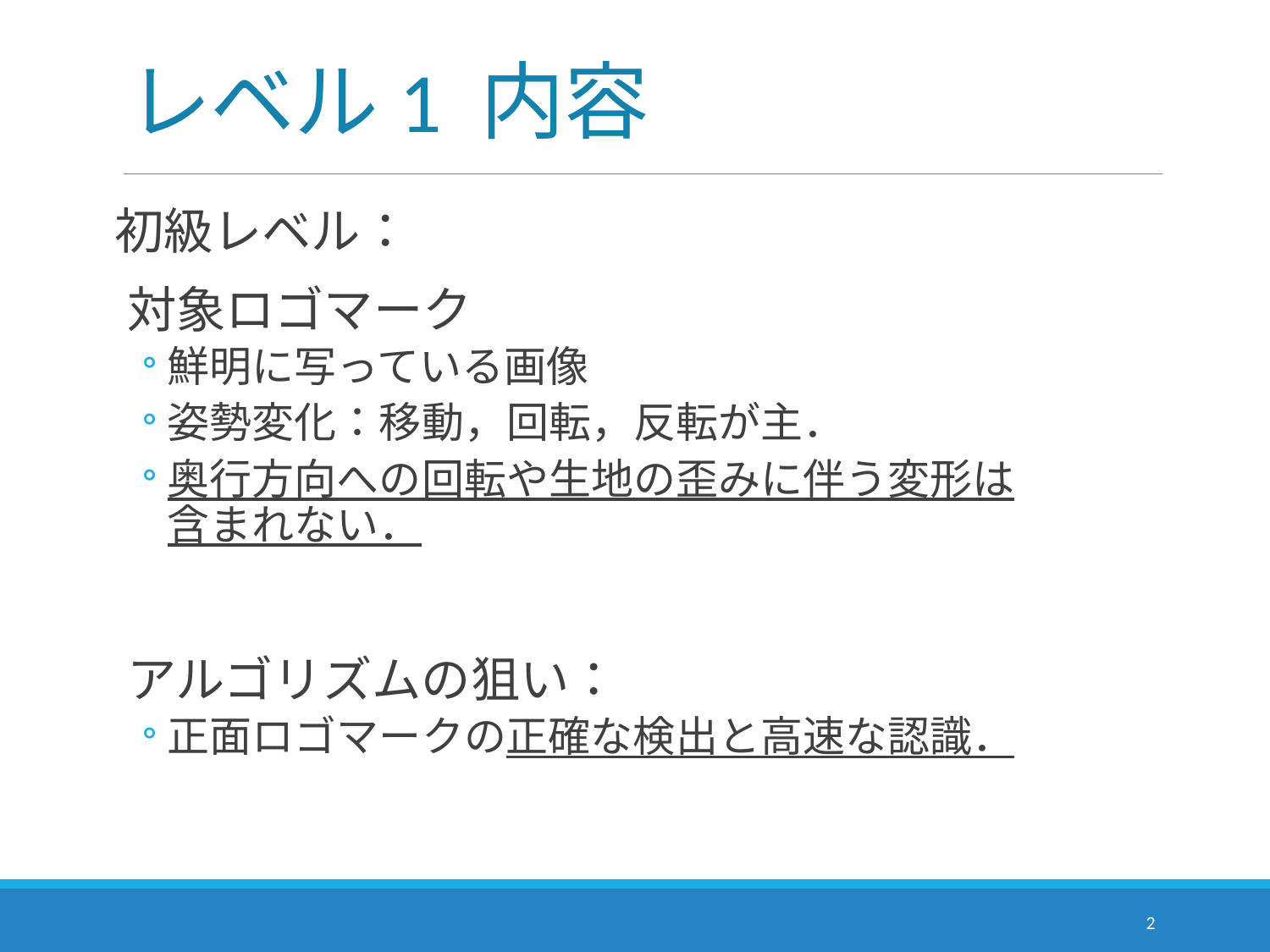

# レベル1 内容
初級レベル：
対象ロゴマーク
鮮明に写っている画像
姿勢変化：移動，回転，反転が主．
奥行方向への回転や生地の歪みに伴う変形は
含まれない．

アルゴリズムの狙い：
正面ロゴマークの正確な検出と高速な認識．
2